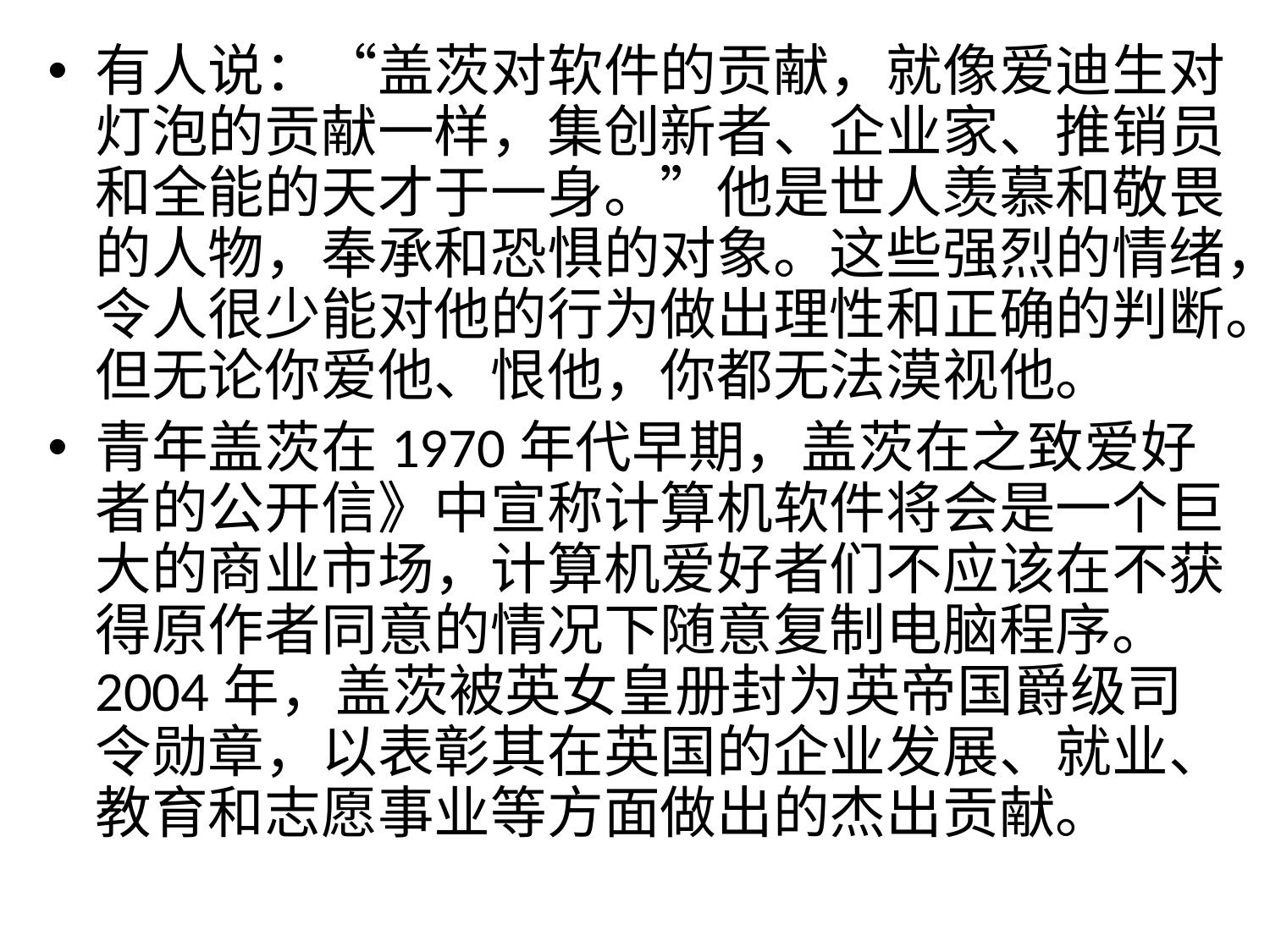

有人说：“盖茨对软件的贡献，就像爱迪生对灯泡的贡献一样，集创新者、企业家、推销员和全能的天才于一身。”他是世人羡慕和敬畏的人物，奉承和恐惧的对象。这些强烈的情绪，令人很少能对他的行为做出理性和正确的判断。但无论你爱他、恨他，你都无法漠视他。
青年盖茨在1970年代早期，盖茨在之致爱好者的公开信》中宣称计算机软件将会是一个巨大的商业市场，计算机爱好者们不应该在不获得原作者同意的情况下随意复制电脑程序。 2004年，盖茨被英女皇册封为英帝国爵级司令勋章，以表彰其在英国的企业发展、就业、教育和志愿事业等方面做出的杰出贡献。